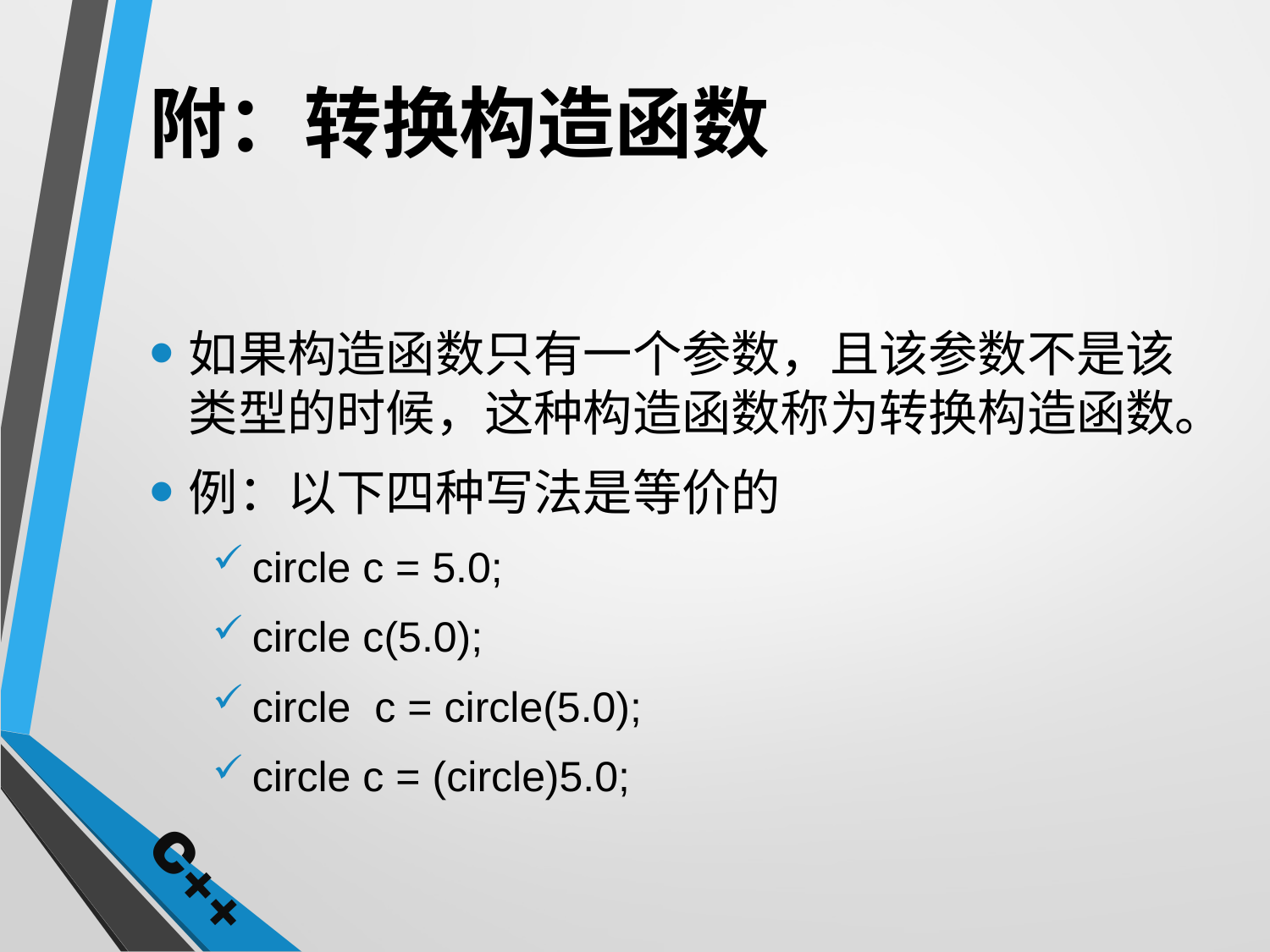

# 附：转换构造函数
如果构造函数只有一个参数，且该参数不是该类型的时候，这种构造函数称为转换构造函数。
例：以下四种写法是等价的
circle c = 5.0;
circle c(5.0);
circle  c = circle(5.0);
circle c = (circle)5.0;